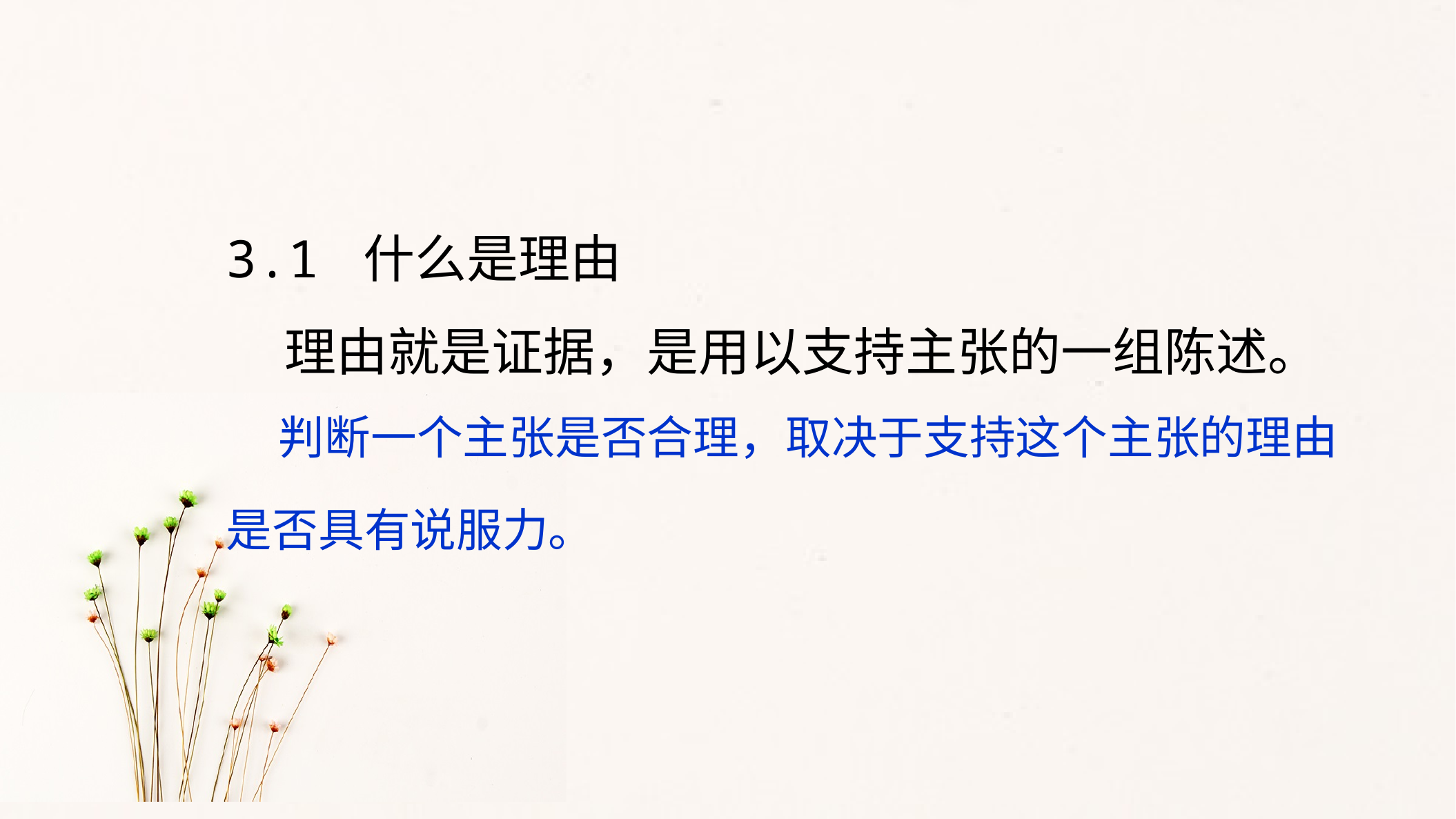

3.1 什么是理由
    理由就是证据，是用以支持主张的一组陈述。
    判断一个主张是否合理，取决于支持这个主张的理由是否具有说服力。